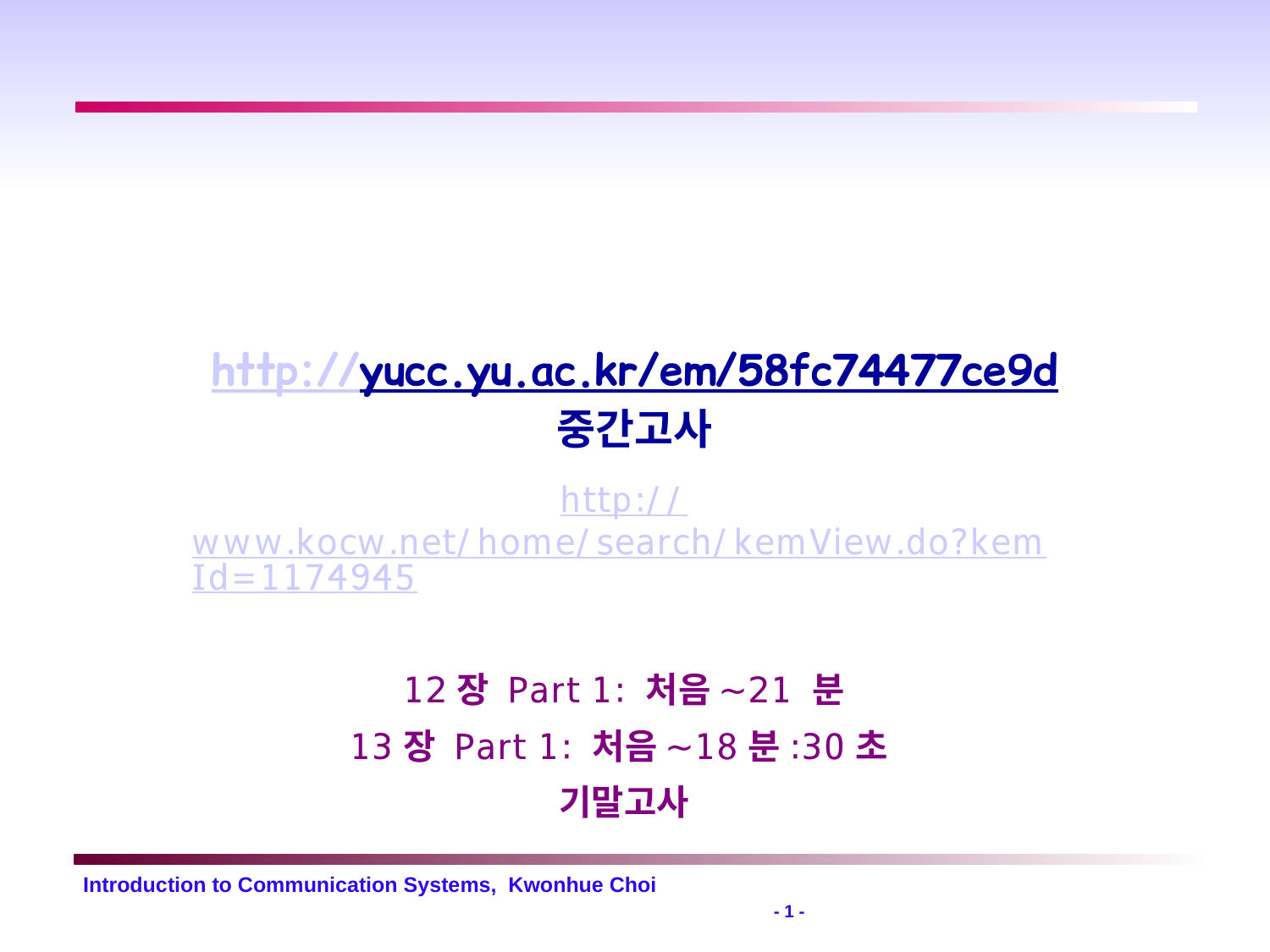

# http://yucc.yu.ac.kr/em/58fc74477ce9d 중간고사
http://www.kocw.net/home/search/kemView.do?kemId=1174945

12장 Part 1: 처음~21 분
13장 Part 1: 처음~18분:30초
기말고사